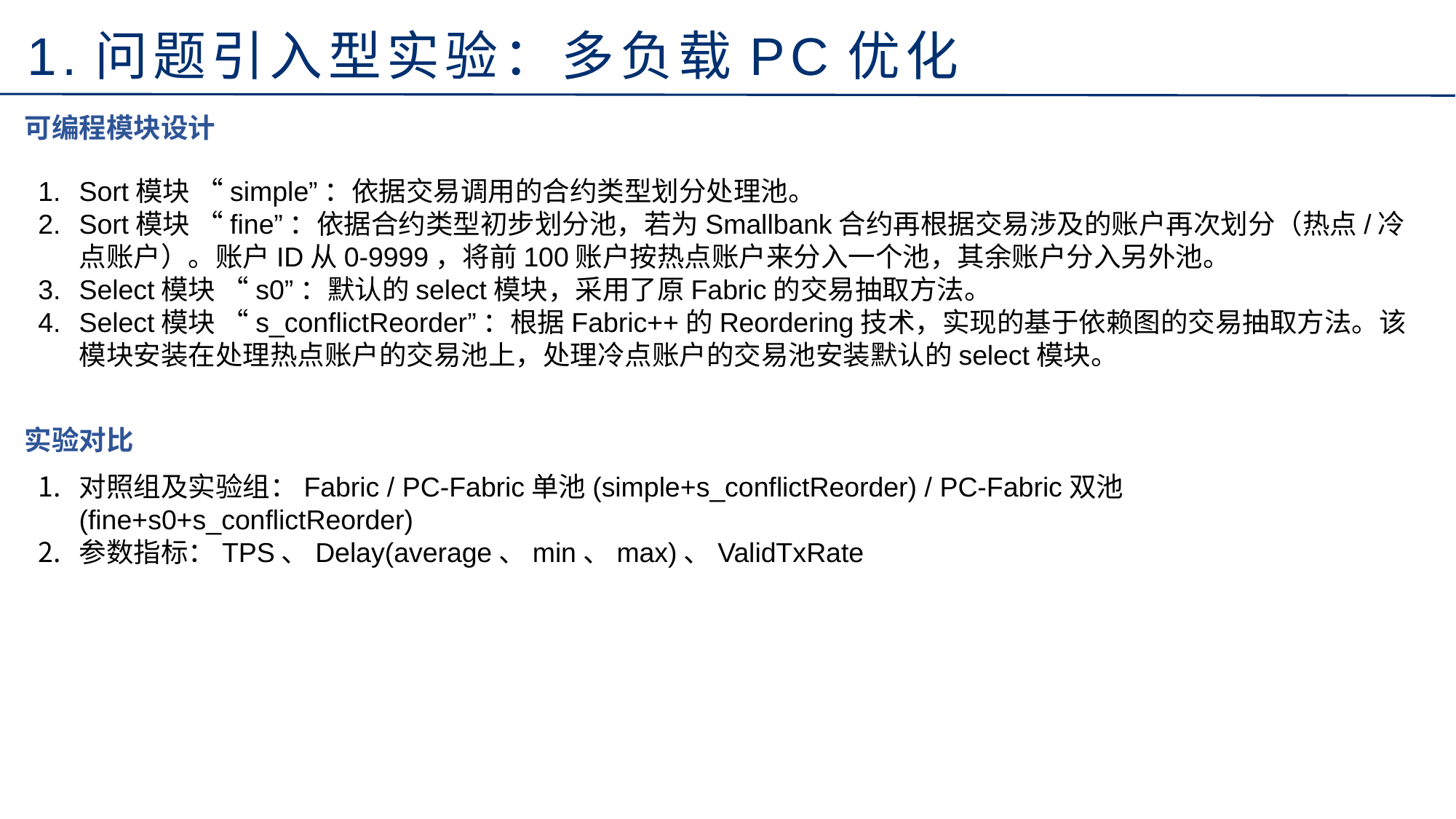

1.问题引入型实验：多负载PC优化

可编程模块设计
Sort模块 “simple”：依据交易调用的合约类型划分处理池。
Sort模块 “fine”：依据合约类型初步划分池，若为Smallbank合约再根据交易涉及的账户再次划分（热点/冷点账户）。账户ID从0-9999，将前100账户按热点账户来分入一个池，其余账户分入另外池。
Select模块 “s0”：默认的select模块，采用了原Fabric的交易抽取方法。
Select模块 “s_conflictReorder”：根据Fabric++的Reordering技术，实现的基于依赖图的交易抽取方法。该模块安装在处理热点账户的交易池上，处理冷点账户的交易池安装默认的select模块。
实验对比
对照组及实验组：Fabric / PC-Fabric单池(simple+s_conflictReorder) / PC-Fabric双池(fine+s0+s_conflictReorder)
参数指标：TPS、Delay(average、min、max)、ValidTxRate